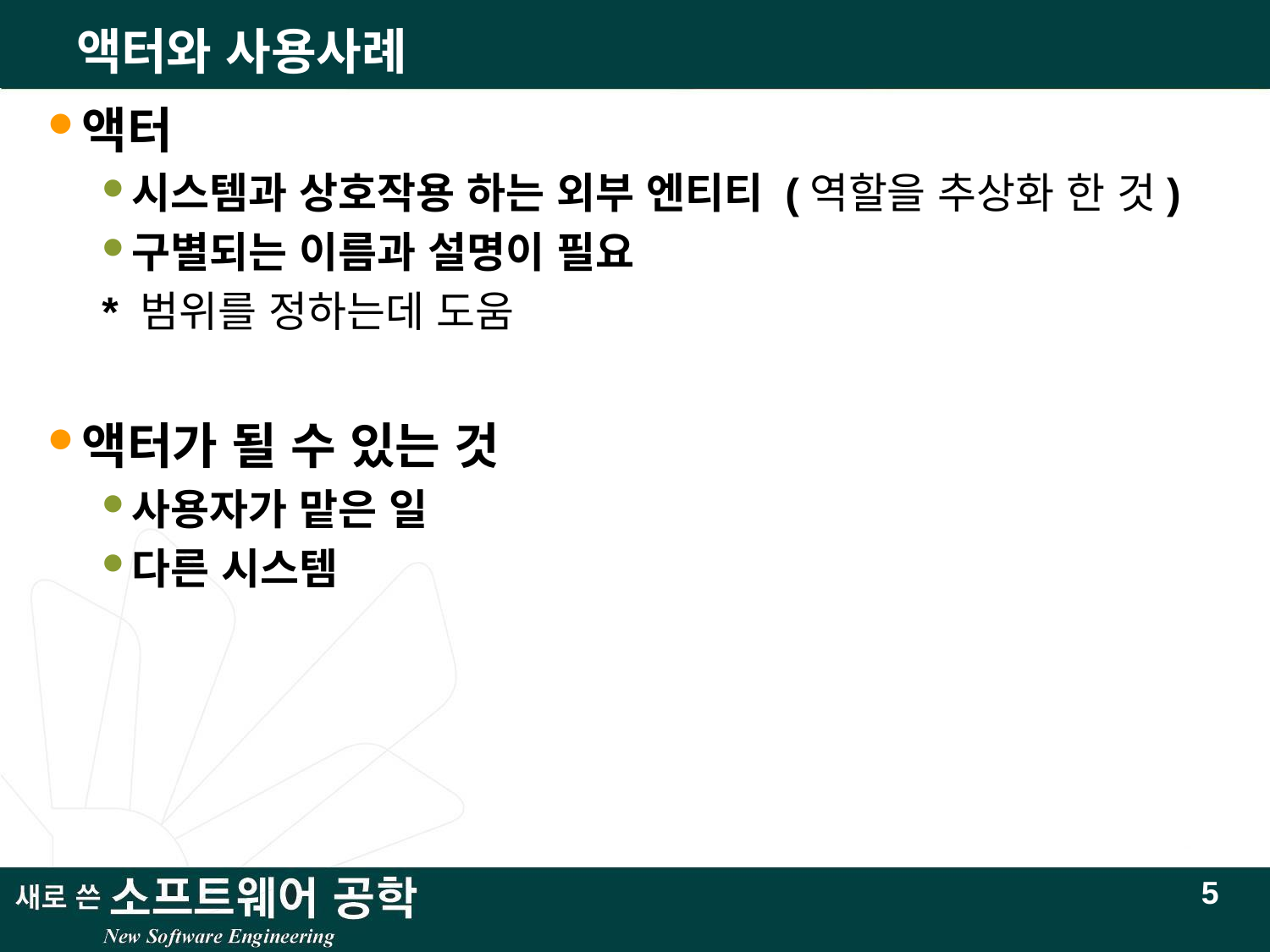

# 액터와 사용사례
액터
시스템과 상호작용 하는 외부 엔티티 (역할을 추상화 한 것)
구별되는 이름과 설명이 필요
* 범위를 정하는데 도움

액터가 될 수 있는 것
사용자가 맡은 일
다른 시스템

5